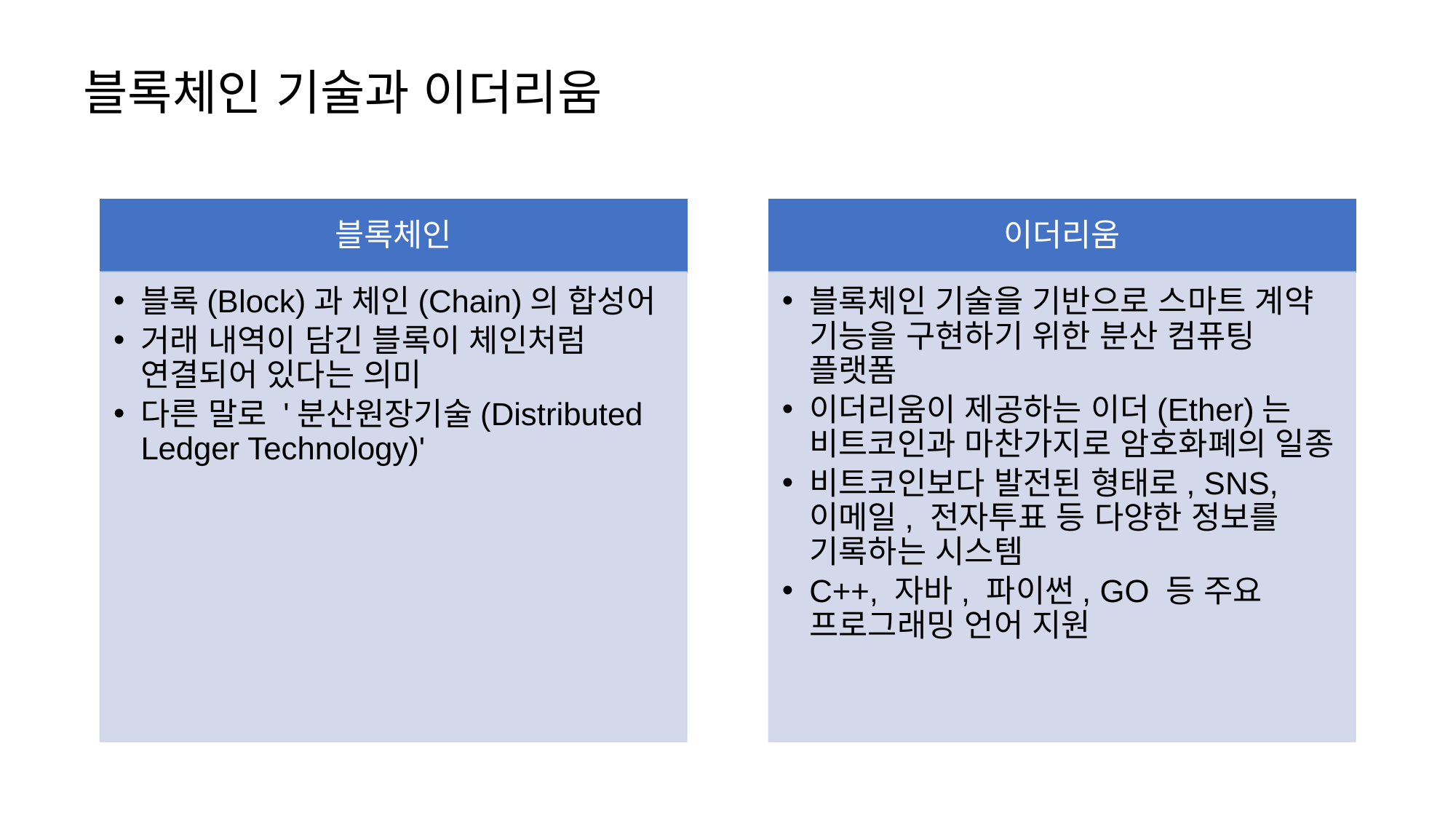

# 블록체인 기술과 이더리움
블록체인
블록(Block)과 체인(Chain)의 합성어
거래 내역이 담긴 블록이 체인처럼 연결되어 있다는 의미
다른 말로 '분산원장기술(Distributed Ledger Technology)'
이더리움
블록체인 기술을 기반으로 스마트 계약 기능을 구현하기 위한 분산 컴퓨팅 플랫폼
이더리움이 제공하는 이더(Ether)는 비트코인과 마찬가지로 암호화폐의 일종
비트코인보다 발전된 형태로, SNS, 이메일, 전자투표 등 다양한 정보를 기록하는 시스템
C++, 자바, 파이썬, GO 등 주요 프로그래밍 언어 지원